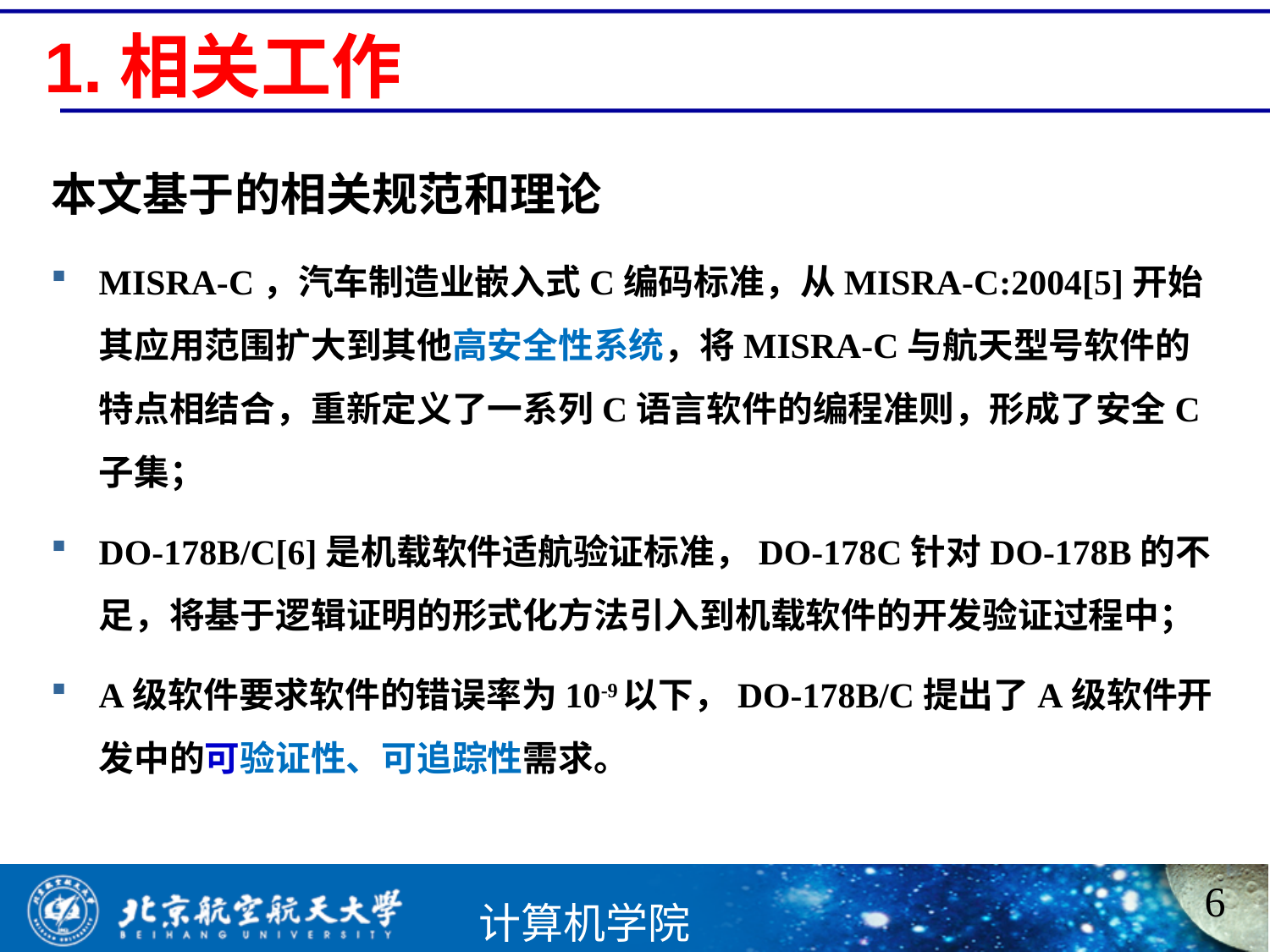

# 1.相关工作
本文基于的相关规范和理论
MISRA-C，汽车制造业嵌入式C编码标准，从MISRA-C:2004[5]开始其应用范围扩大到其他高安全性系统，将MISRA-C与航天型号软件的特点相结合，重新定义了一系列C语言软件的编程准则，形成了安全C子集；
DO-178B/C[6]是机载软件适航验证标准，DO-178C针对DO-178B的不足，将基于逻辑证明的形式化方法引入到机载软件的开发验证过程中；
A级软件要求软件的错误率为10-9以下，DO-178B/C提出了A级软件开发中的可验证性、可追踪性需求。